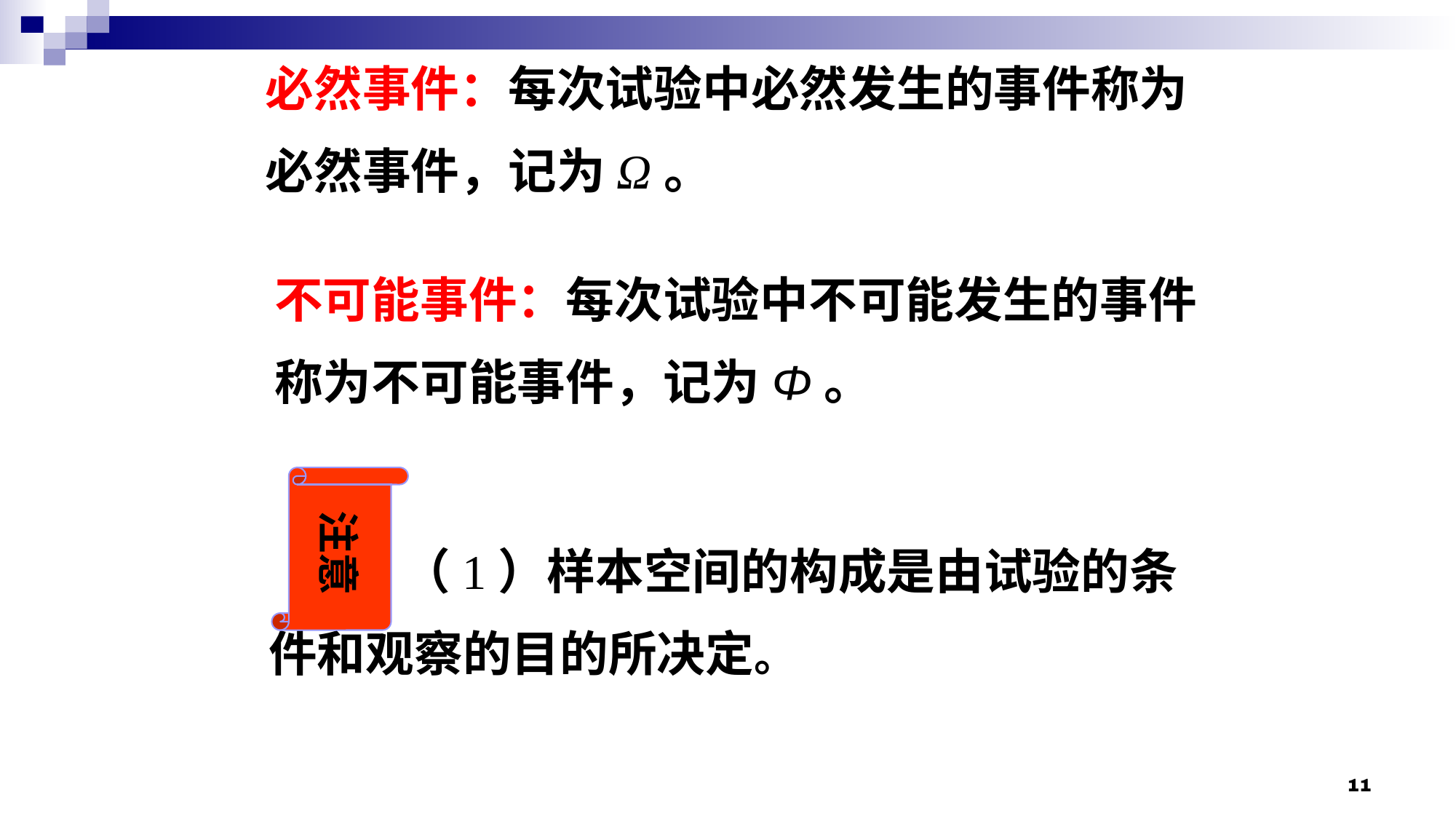

必然事件：每次试验中必然发生的事件称为
必然事件，记为Ω。
不可能事件：每次试验中不可能发生的事件
称为不可能事件，记为Φ。
注意
           （1）样本空间的构成是由试验的条
件和观察的目的所决定。
11